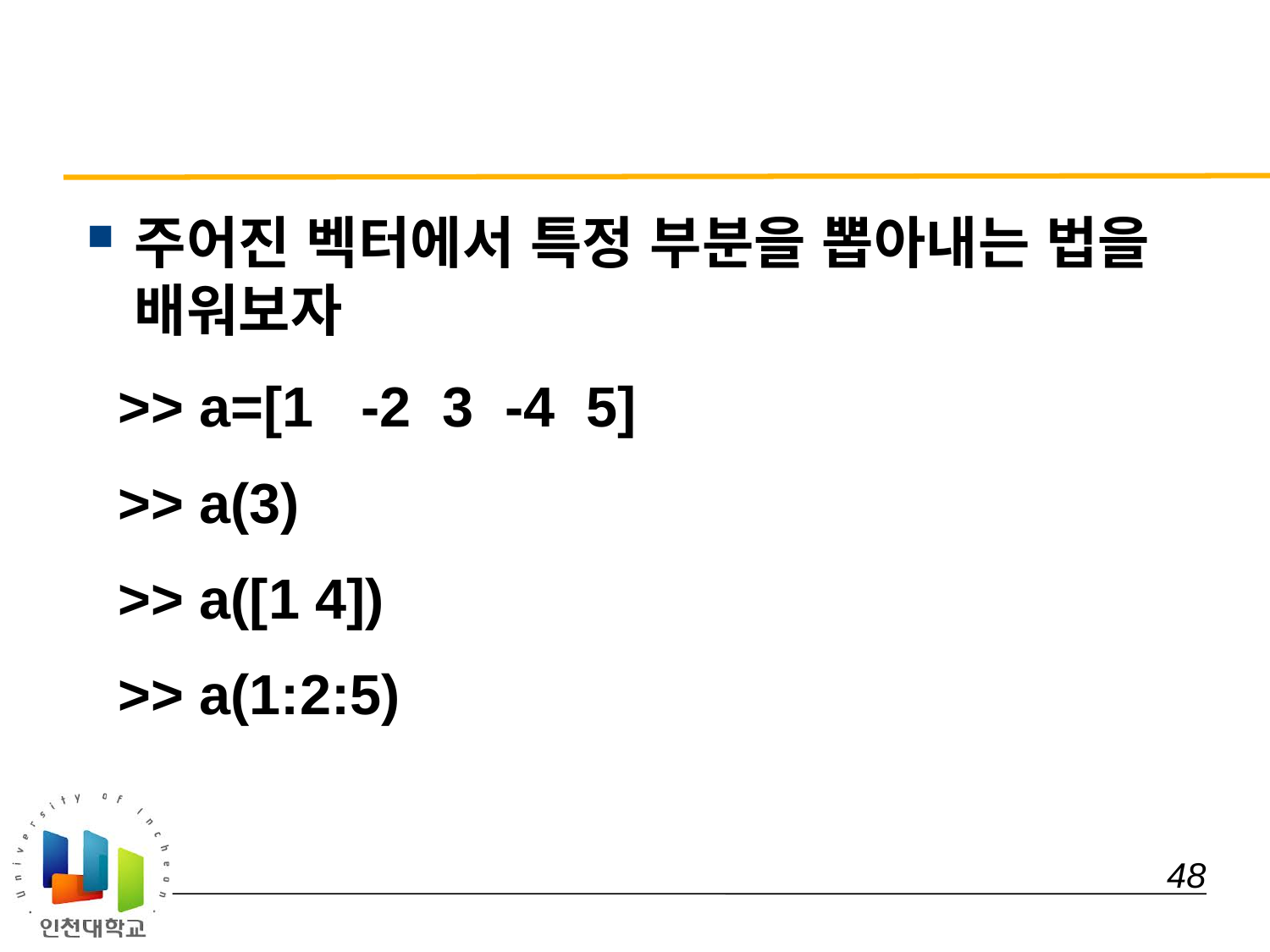

#
주어진 벡터에서 특정 부분을 뽑아내는 법을 배워보자
  >> a=[1   -2  3  -4  5]
  >> a(3)
  >> a([1 4])
  >> a(1:2:5)
 48